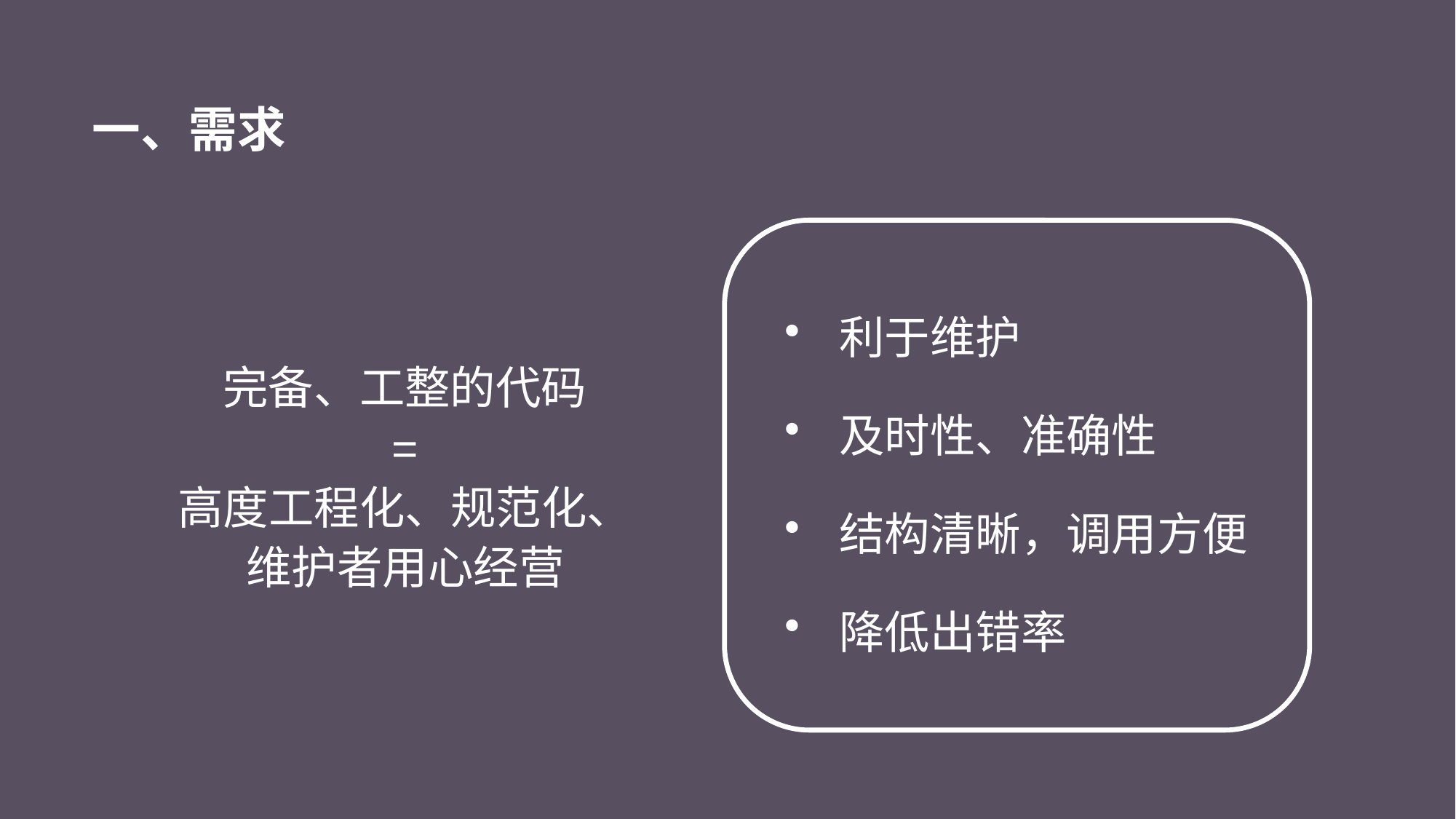

# 一、需求

利于维护
及时性、准确性
结构清晰，调用方便
降低出错率
完备、工整的代码
=
高度工程化、规范化、
维护者用心经营